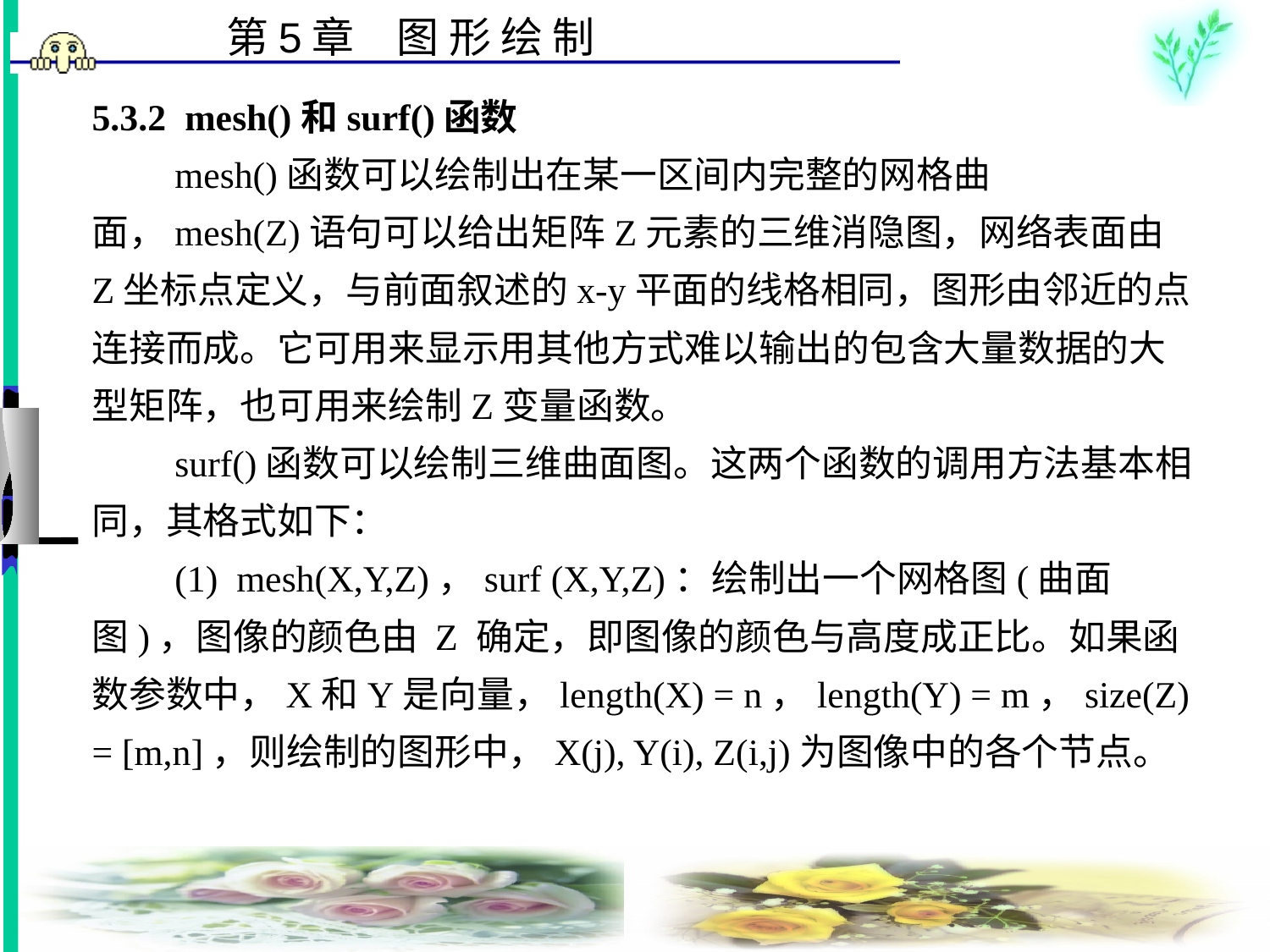

# 5.3.2  mesh()和surf()函数 　　mesh()函数可以绘制出在某一区间内完整的网格曲面，mesh(Z)语句可以给出矩阵Z元素的三维消隐图，网络表面由Z坐标点定义，与前面叙述的x-y平面的线格相同，图形由邻近的点连接而成。它可用来显示用其他方式难以输出的包含大量数据的大型矩阵，也可用来绘制Z变量函数。 　　surf()函数可以绘制三维曲面图。这两个函数的调用方法基本相同，其格式如下： 　　(1)  mesh(X,Y,Z)，surf (X,Y,Z)：绘制出一个网格图(曲面图)，图像的颜色由 Z 确定，即图像的颜色与高度成正比。如果函数参数中，X和Y是向量，length(X) = n，length(Y) = m，size(Z) = [m,n]，则绘制的图形中，X(j), Y(i), Z(i,j)为图像中的各个节点。